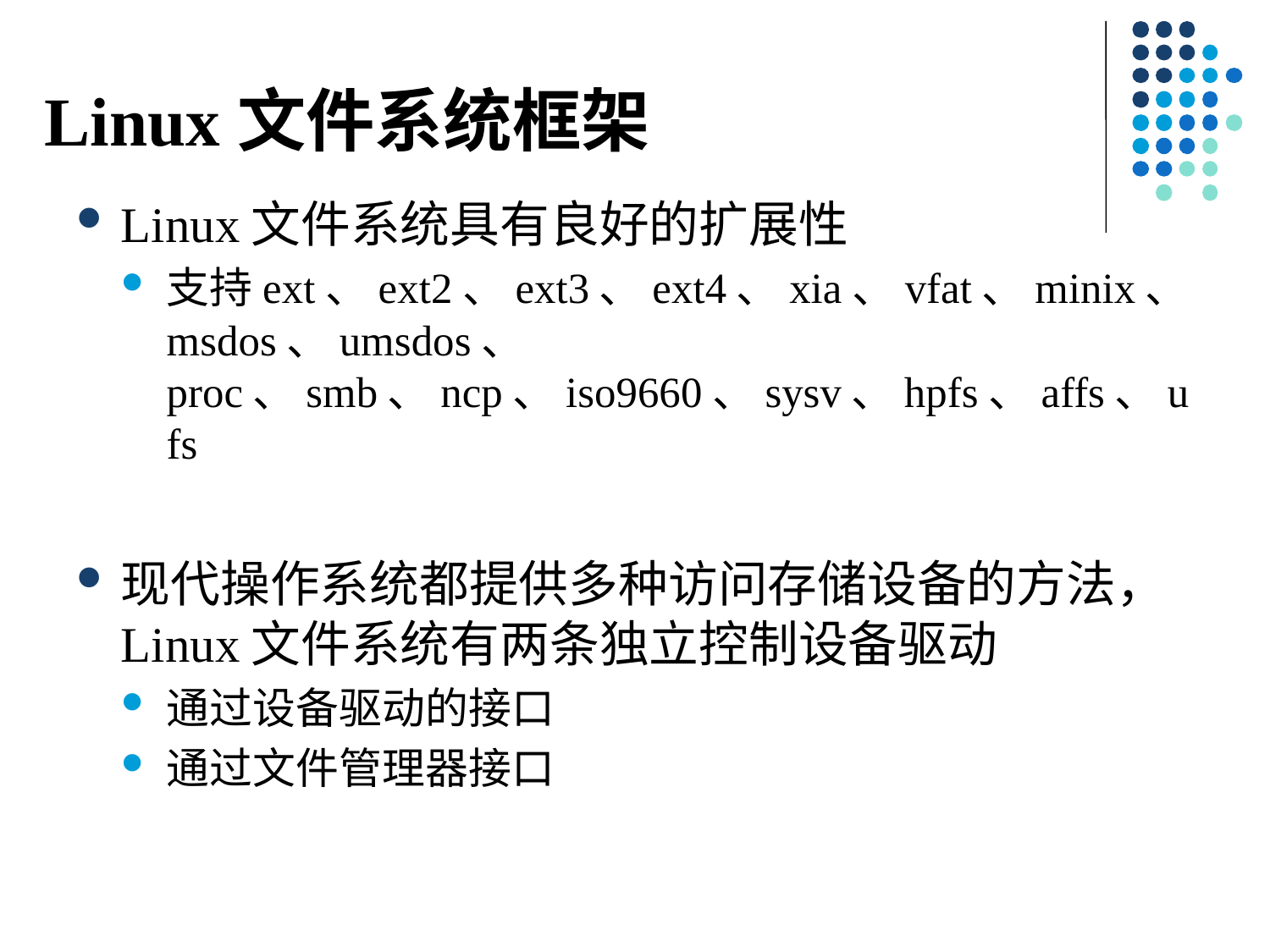

# Linux文件系统框架
Linux文件系统具有良好的扩展性
支持ext、ext2、ext3、ext4、xia、vfat、minix、msdos、umsdos、 proc、smb、ncp、iso9660、sysv、hpfs、affs、ufs

现代操作系统都提供多种访问存储设备的方法，Linux文件系统有两条独立控制设备驱动
通过设备驱动的接口
通过文件管理器接口